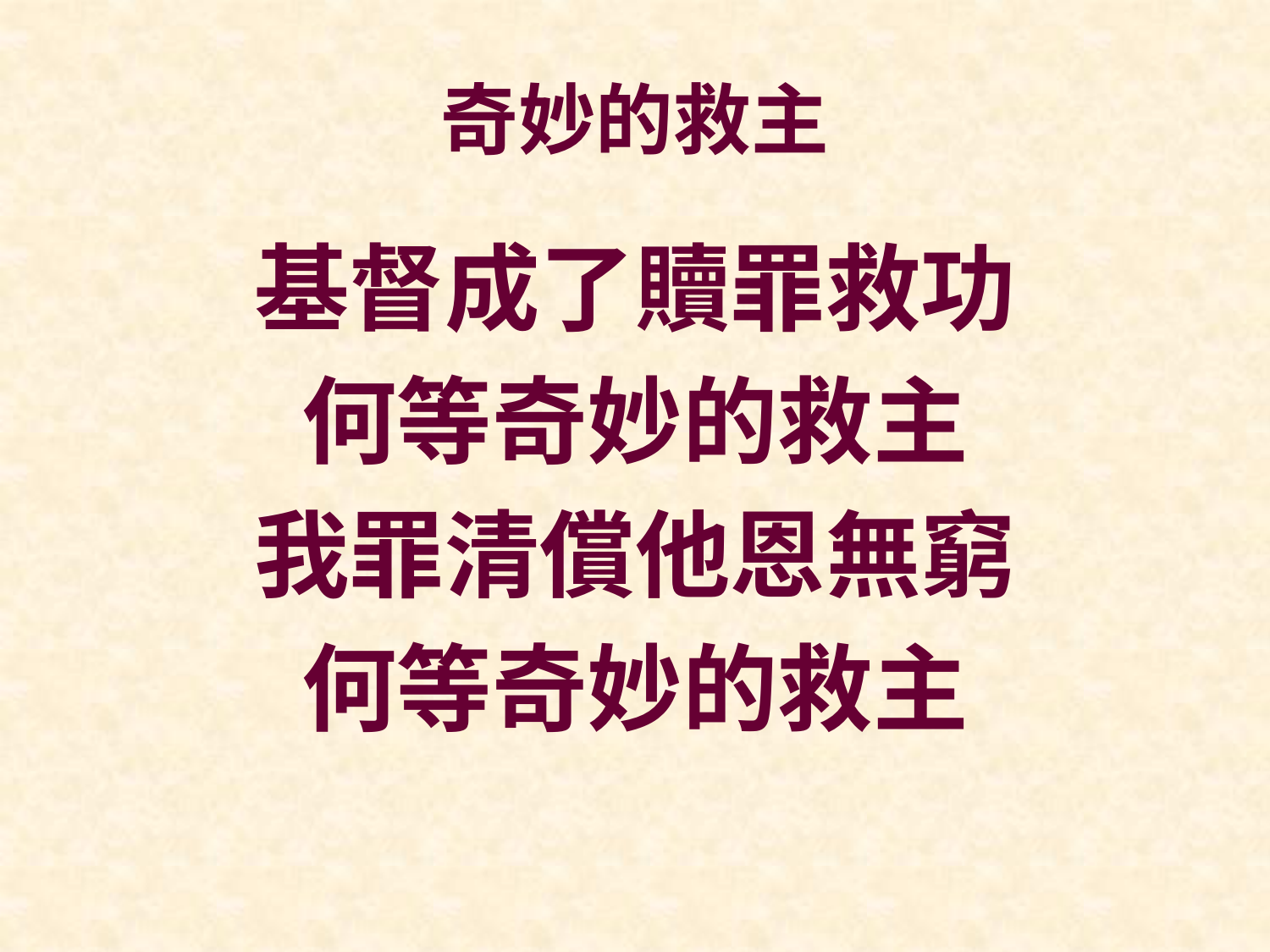

# 奇妙的救主
基督成了贖罪救功
何等奇妙的救主
我罪清償他恩無窮
何等奇妙的救主